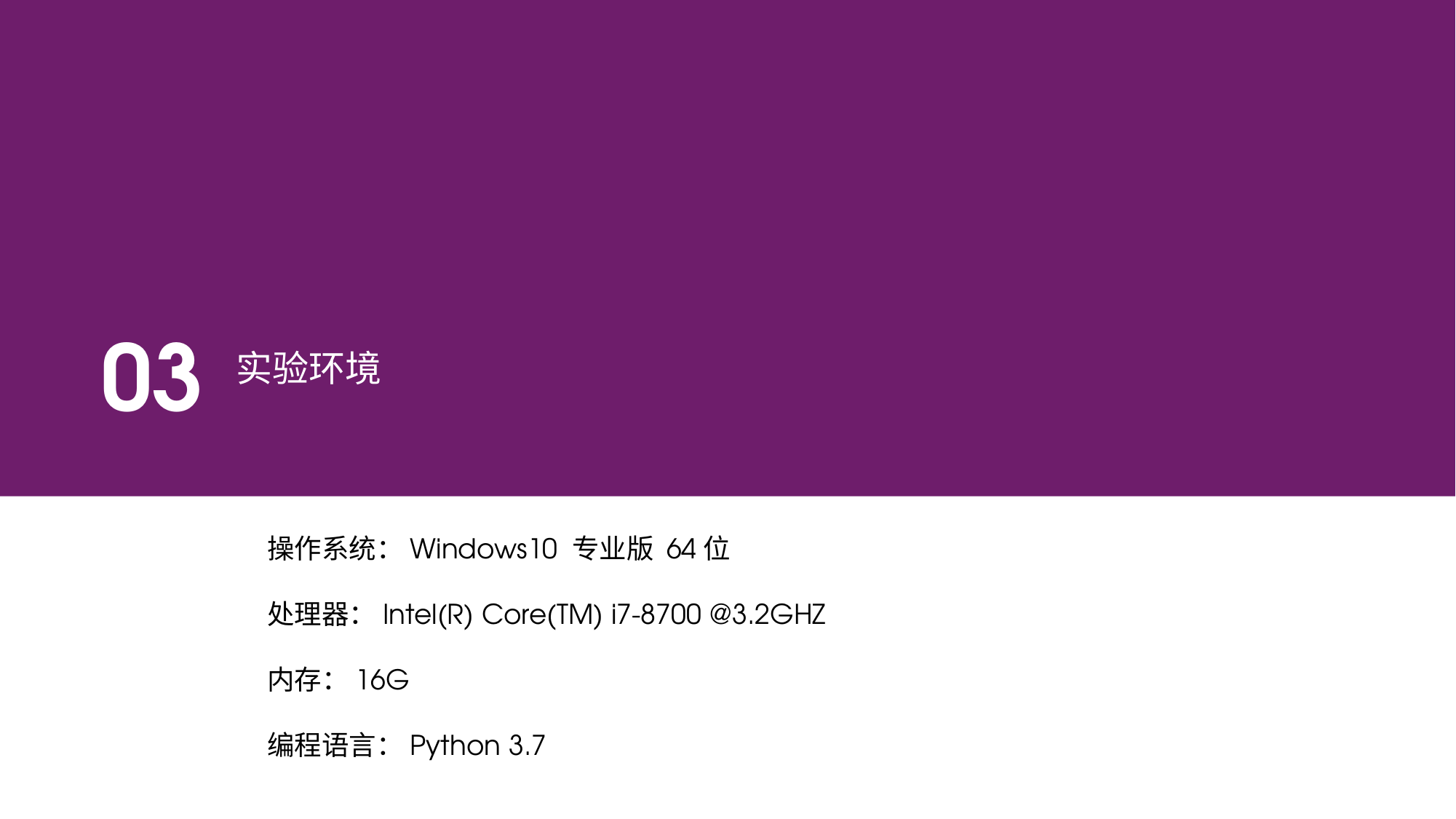

03
实验环境
操作系统：Windows10 专业版 64位

处理器：Intel(R) Core(TM) i7-8700 @3.2GHZ

内存：16G

编程语言：Python 3.7